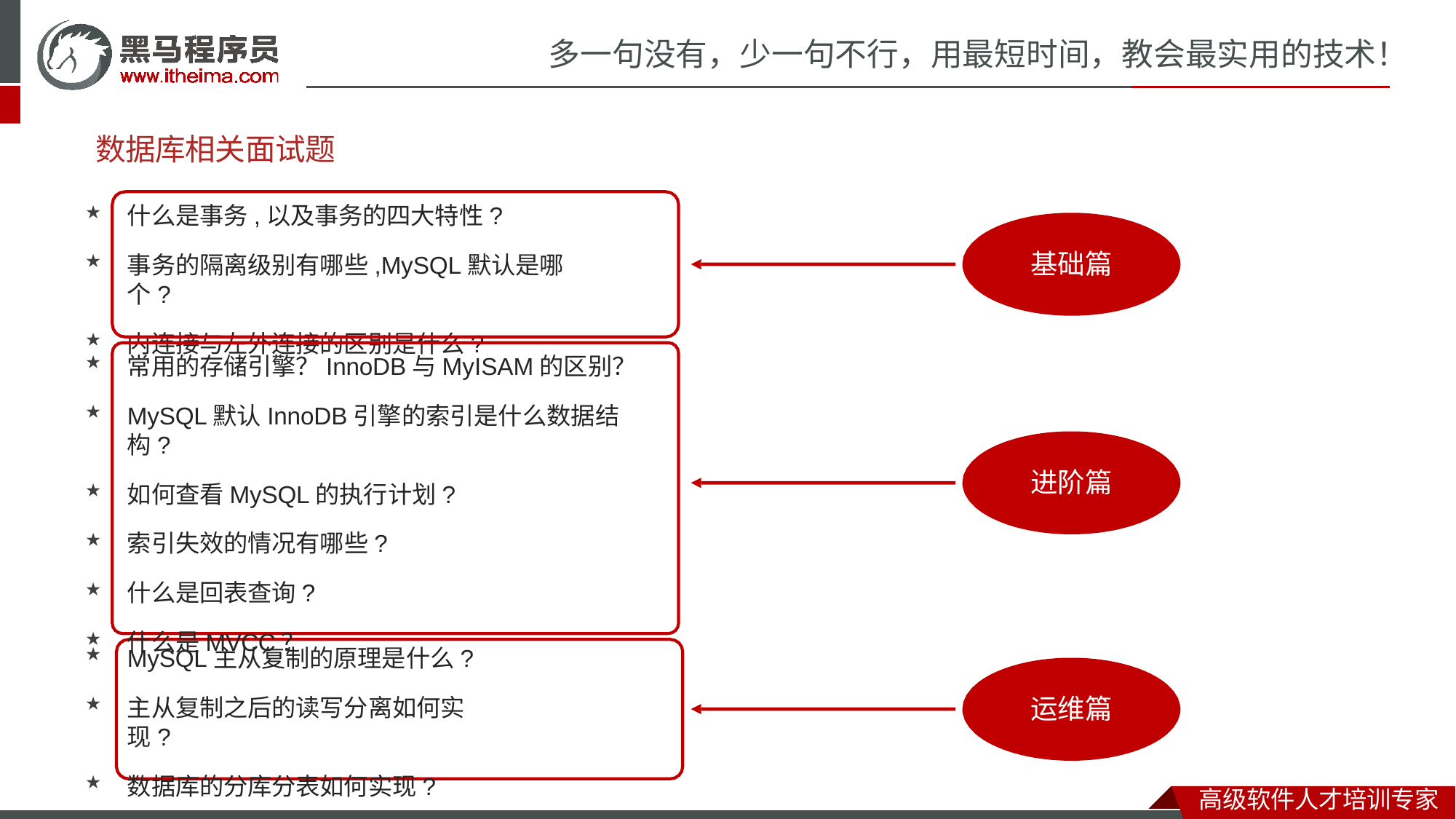

# 多一句没有，少一句不行，用最短时间，教会最实用的技术！

数据库相关面试题

什么是事务,以及事务的四大特性?
事务的隔离级别有哪些,MySQL默认是哪个?
内连接与左外连接的区别是什么?

基础篇

常用的存储引擎？InnoDB与MyISAM的区别？
MySQL默认InnoDB引擎的索引是什么数据结构?
如何查看MySQL的执行计划?
索引失效的情况有哪些?
什么是回表查询?
什么是MVCC？

进阶篇

MySQL主从复制的原理是什么?
主从复制之后的读写分离如何实现?
数据库的分库分表如何实现?

运维篇

高级软件人才培训专家